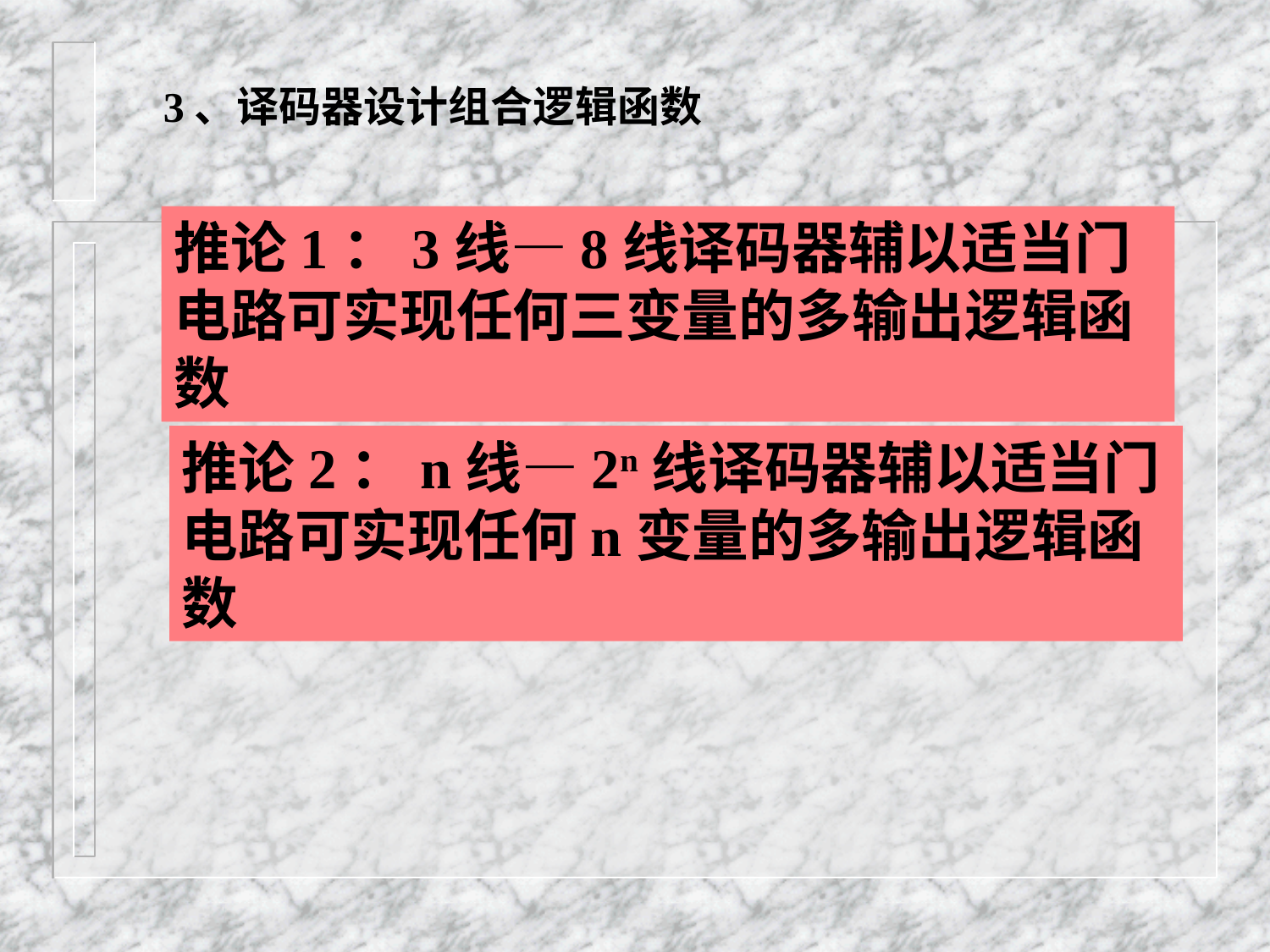

3、译码器设计组合逻辑函数
推论1：3线—8线译码器辅以适当门电路可实现任何三变量的多输出逻辑函数
推论2：n线—2n线译码器辅以适当门电路可实现任何n变量的多输出逻辑函数